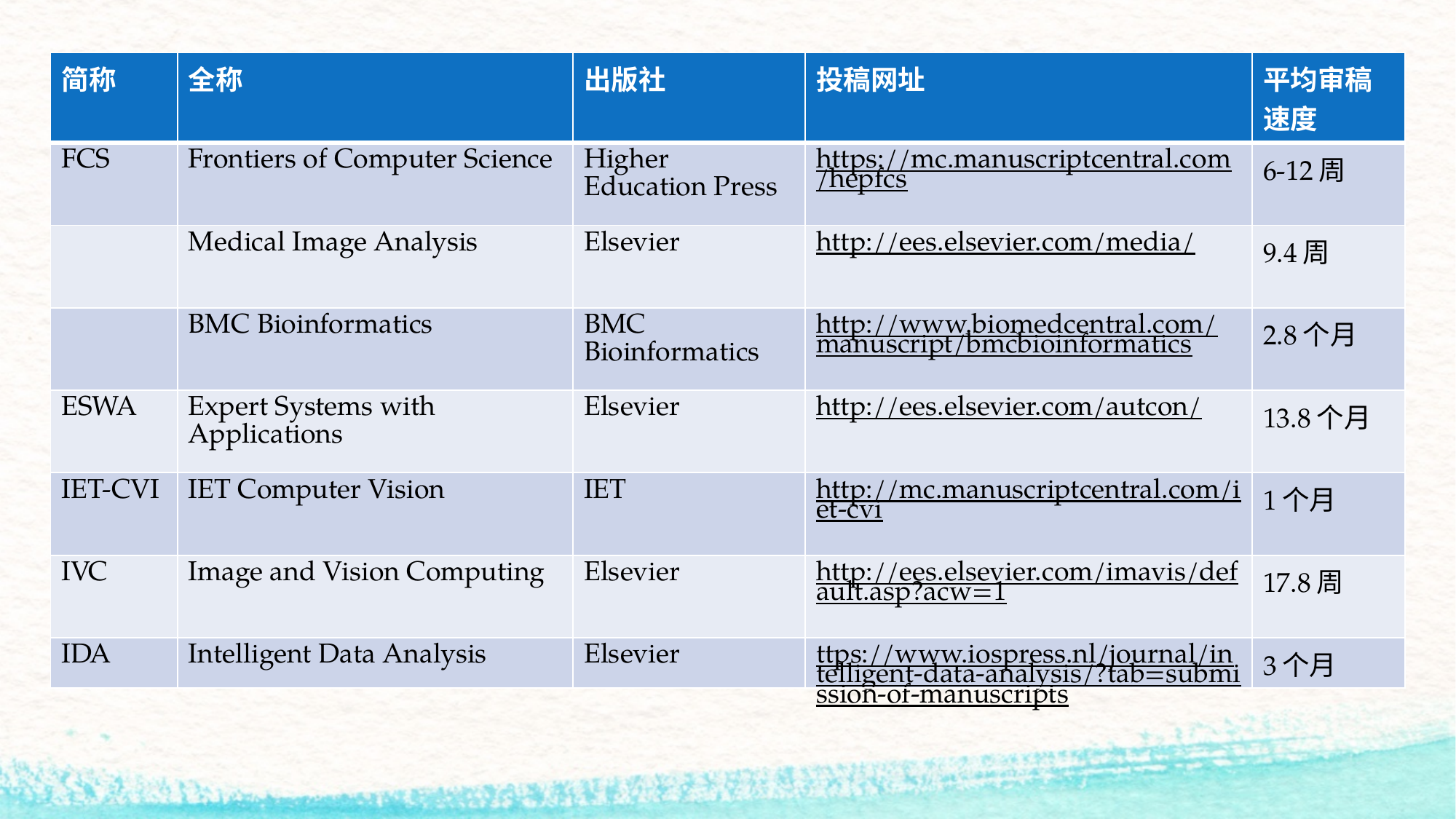

| 简称 | 全称 | 出版社 | 投稿网址 | 平均审稿速度 |
| --- | --- | --- | --- | --- |
| FCS | Frontiers of Computer Science | Higher Education Press | https://mc.manuscriptcentral.com/hepfcs | 6-12周 |
|  | Medical Image Analysis | Elsevier | http://ees.elsevier.com/media/ | 9.4周 |
|  | BMC Bioinformatics | BMC Bioinformatics | http://www.biomedcentral.com/manuscript/bmcbioinformatics | 2.8个月 |
| ESWA | Expert Systems with Applications | Elsevier | http://ees.elsevier.com/autcon/ | 13.8个月 |
| IET-CVI | IET Computer Vision | IET | http://mc.manuscriptcentral.com/iet-cvi | 1个月 |
| IVC | Image and Vision Computing | Elsevier | http://ees.elsevier.com/imavis/default.asp?acw=1 | 17.8周 |
| IDA | Intelligent Data Analysis | Elsevier | ttps://www.iospress.nl/journal/intelligent-data-analysis/?tab=submission-of-manuscripts | 3个月 |